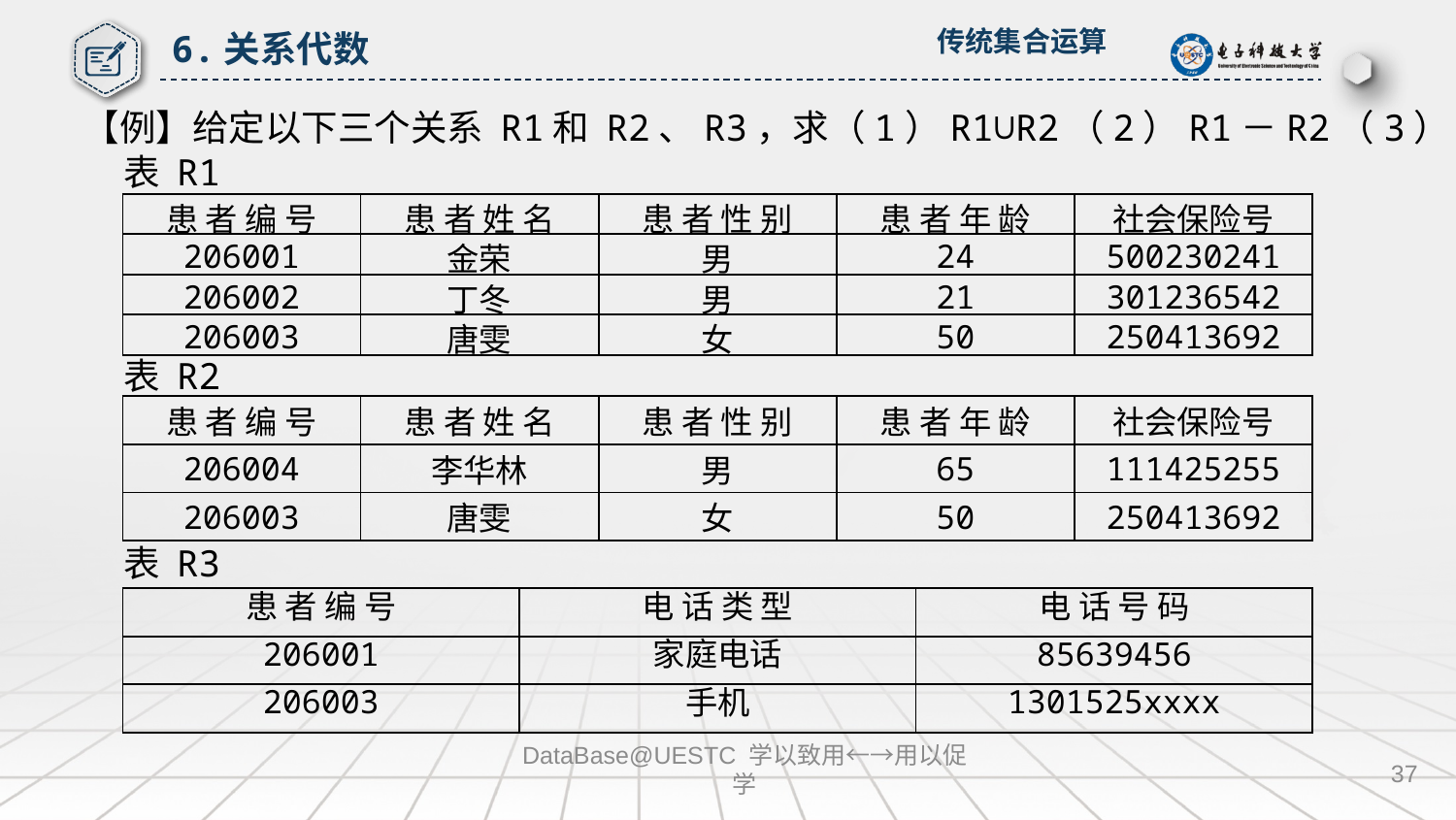

6.关系代数
传统集合运算
【例】给定以下三个关系 R1和 R2、R3，求（1）R1∪R2（2）R1－R2（3）R1∩R2
表 R1
| 患 者 编 号 | 患 者 姓 名 | 患 者 性 别 | 患 者 年 龄 | 社会保险号 |
| --- | --- | --- | --- | --- |
| 206001 | 金荣 | 男 | 24 | 500230241 |
| 206002 | 丁冬 | 男 | 21 | 301236542 |
| 206003 | 唐雯 | 女 | 50 | 250413692 |
表 R2
| 患 者 编 号 | 患 者 姓 名 | 患 者 性 别 | 患 者 年 龄 | 社会保险号 |
| --- | --- | --- | --- | --- |
| 206004 | 李华林 | 男 | 65 | 111425255 |
| 206003 | 唐雯 | 女 | 50 | 250413692 |
表 R3
| 患 者 编 号 | 电 话 类 型 | 电 话 号 码 |
| --- | --- | --- |
| 206001 | 家庭电话 | 85639456 |
| 206003 | 手机 | 1301525xxxx |
DataBase@UESTC 学以致用←→用以促学
37